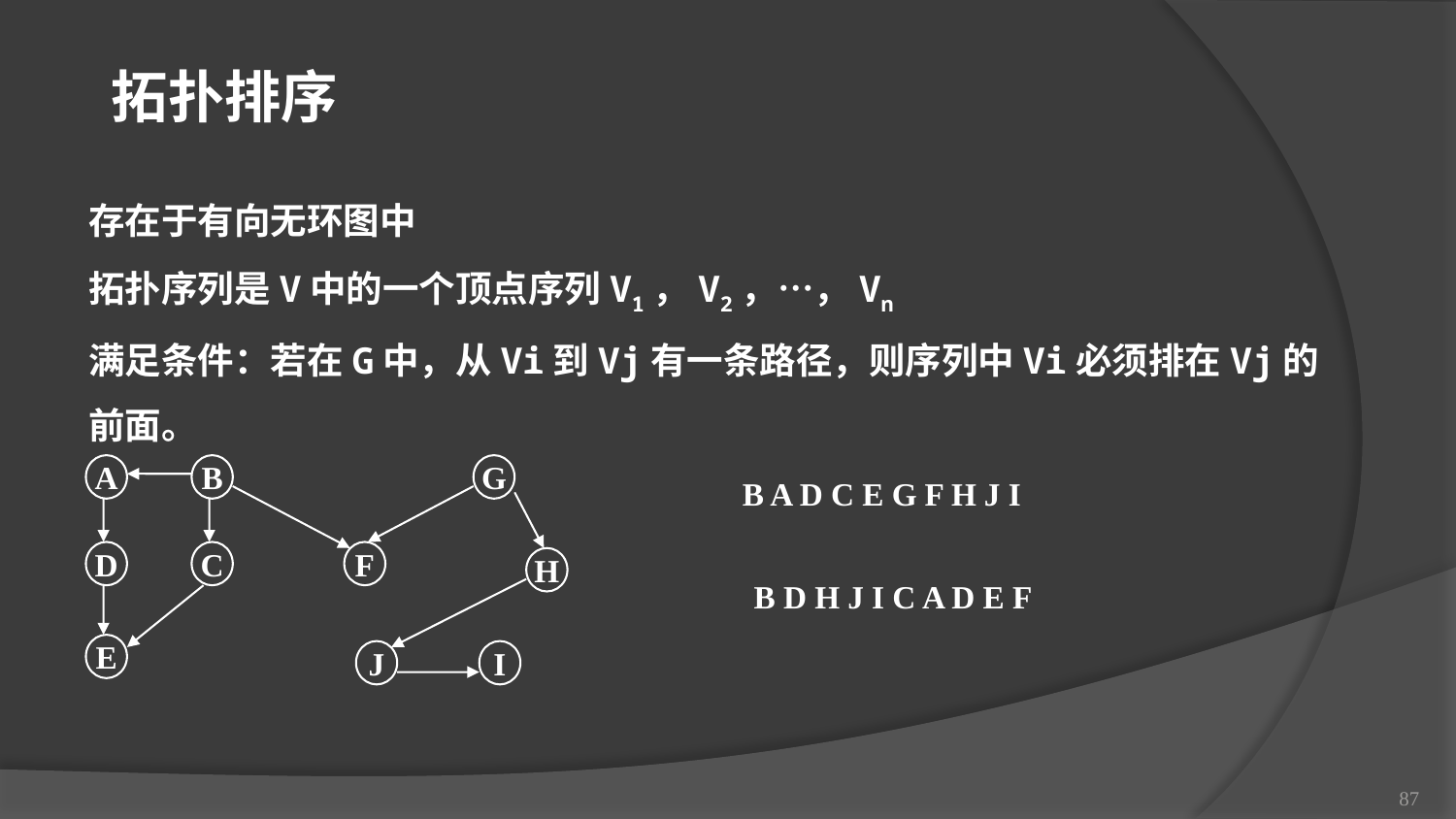

拓扑排序
存在于有向无环图中
拓扑序列是V中的一个顶点序列V1，V2，…，Vn
满足条件：若在G中，从Vi到Vj有一条路径，则序列中Vi必须排在Vj的前面。
A
B
G

D
C
F
H

E
J
I

B A D C E G F H J I
B D H J I C A D E F
87